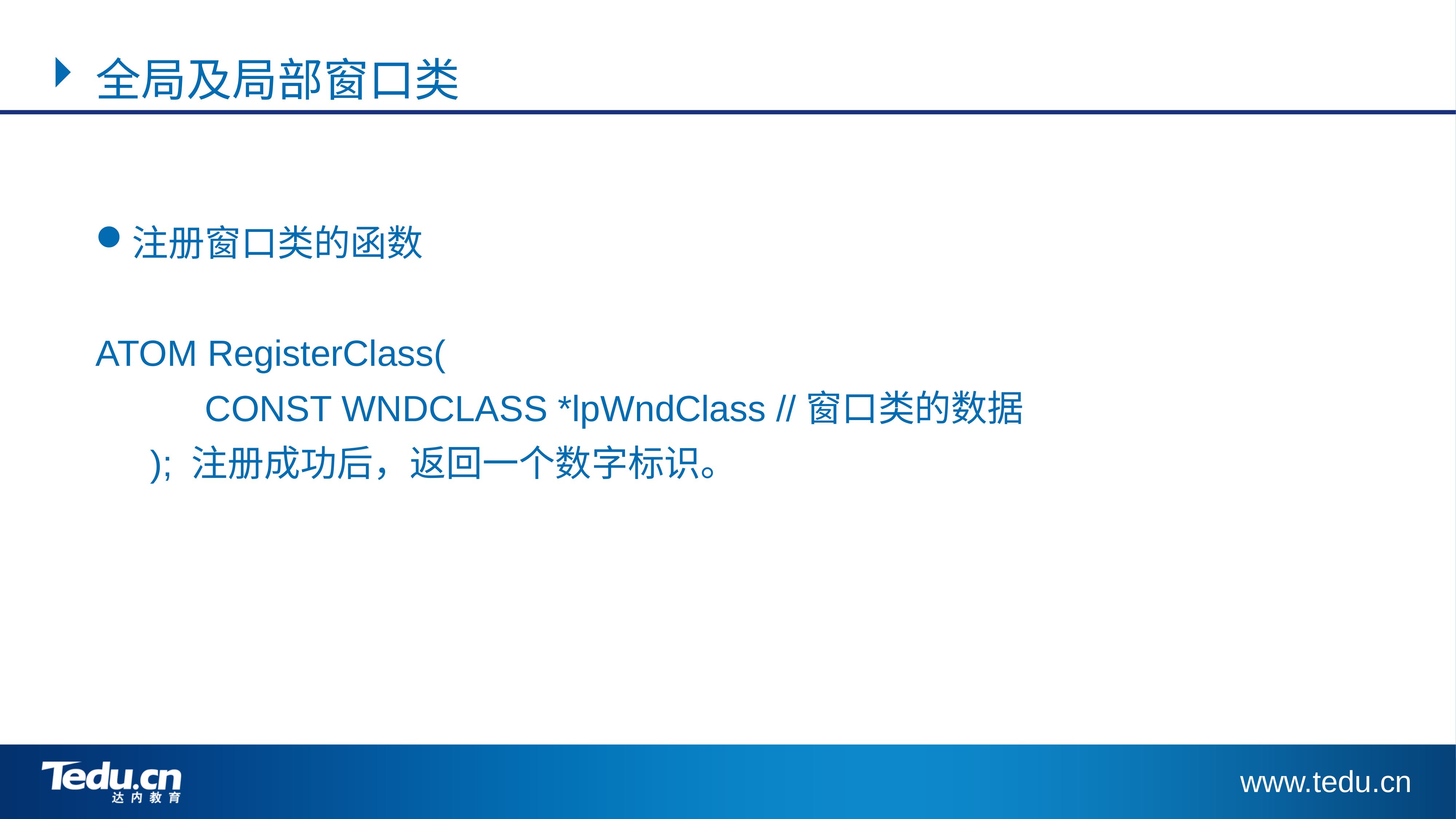

全局及局部窗口类

注册窗口类的函数

ATOM RegisterClass(
		CONST WNDCLASS *lpWndClass //窗口类的数据
	); 注册成功后，返回一个数字标识。